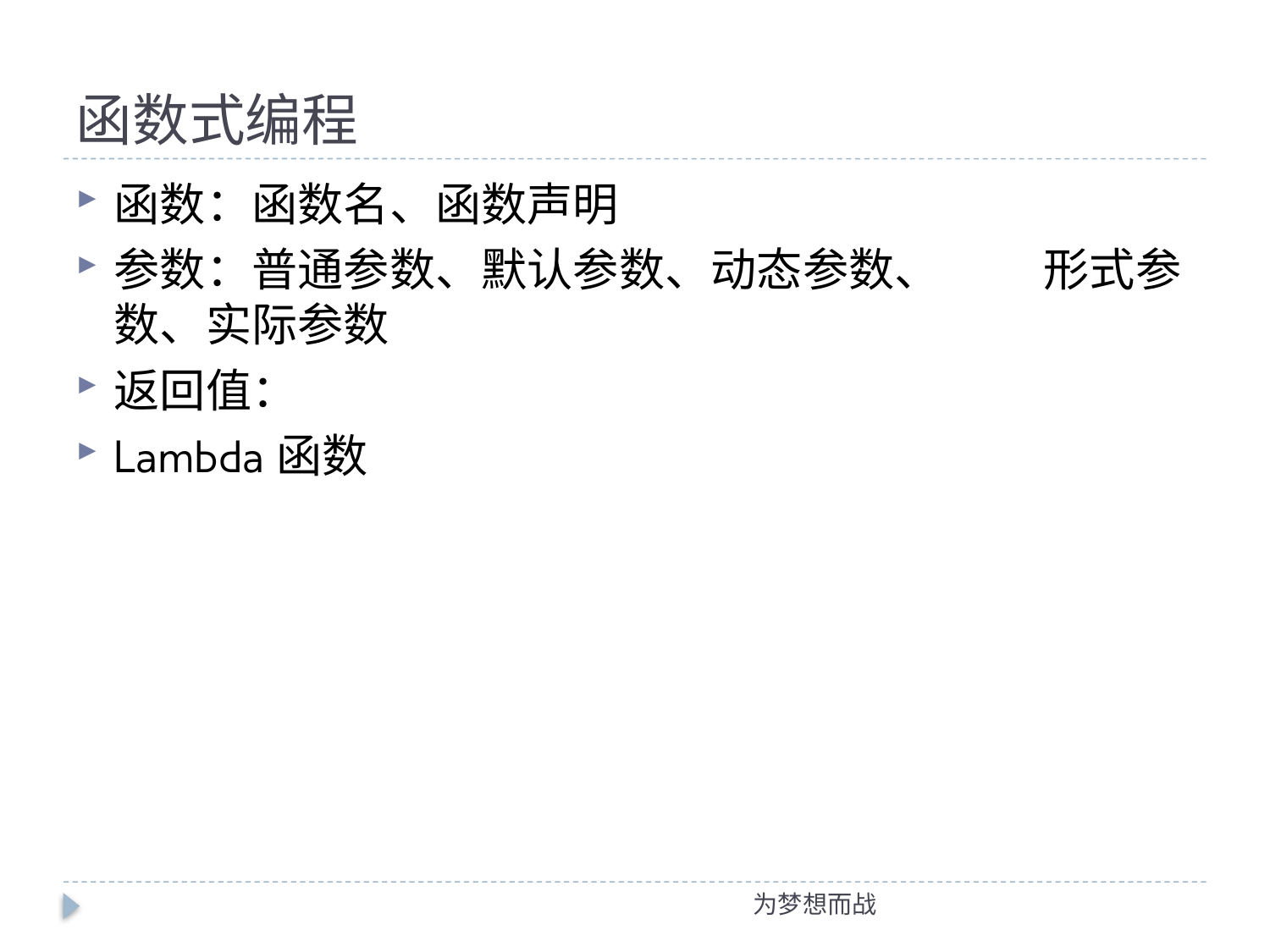

# 函数式编程
函数：函数名、函数声明
参数：普通参数、默认参数、动态参数、          形式参数、实际参数
返回值：
Lambda函数

为梦想而战